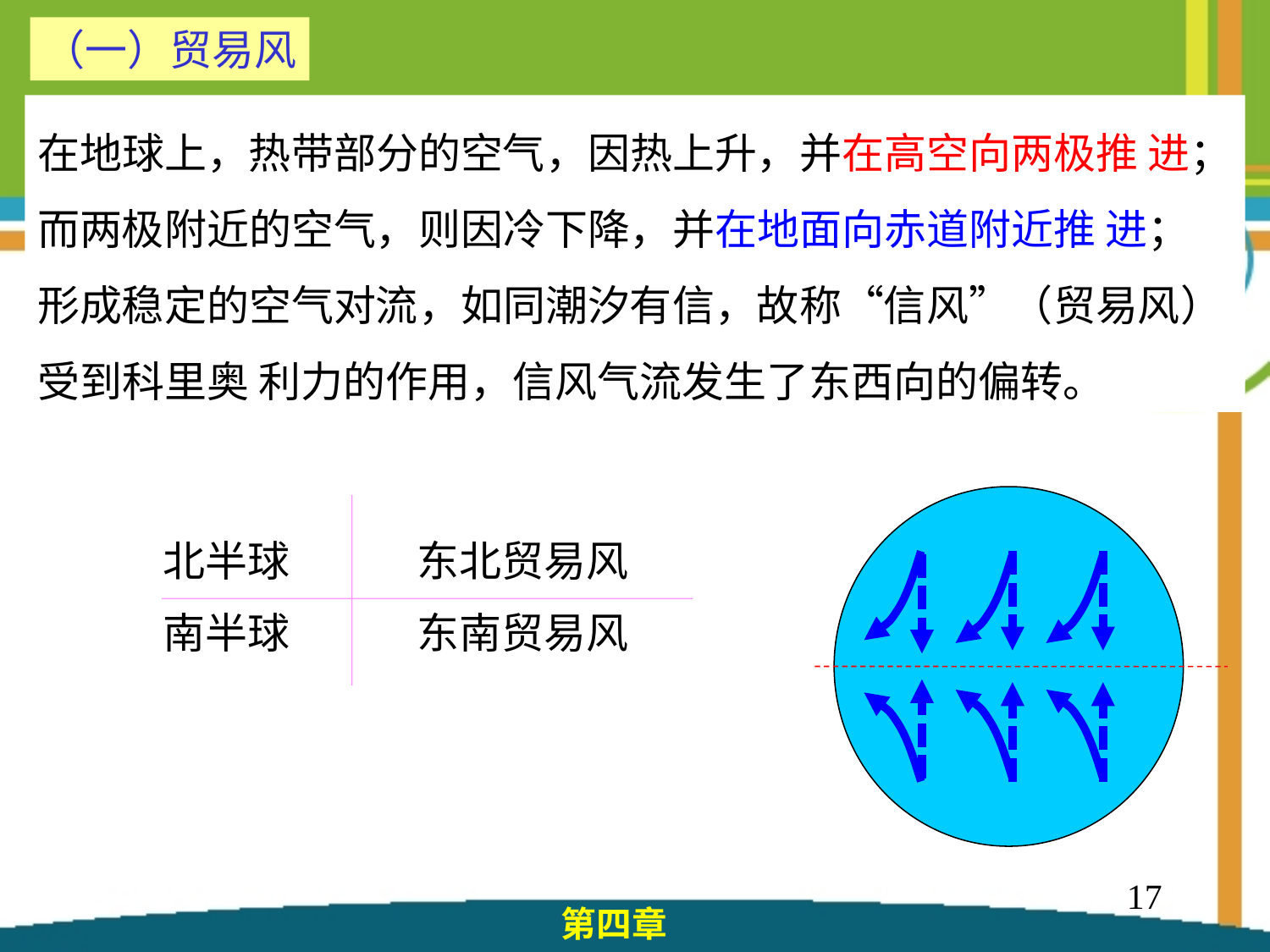

（一）贸易风
在地球上，热带部分的空气，因热上升，并在高空向两极推 进；
而两极附近的空气，则因冷下降，并在地面向赤道附近推 进；
形成稳定的空气对流，如同潮汐有信，故称“信风”（贸易风）
受到科里奥 利力的作用，信风气流发生了东西向的偏转。

北半球	东北贸易风
南半球	东南贸易风

17